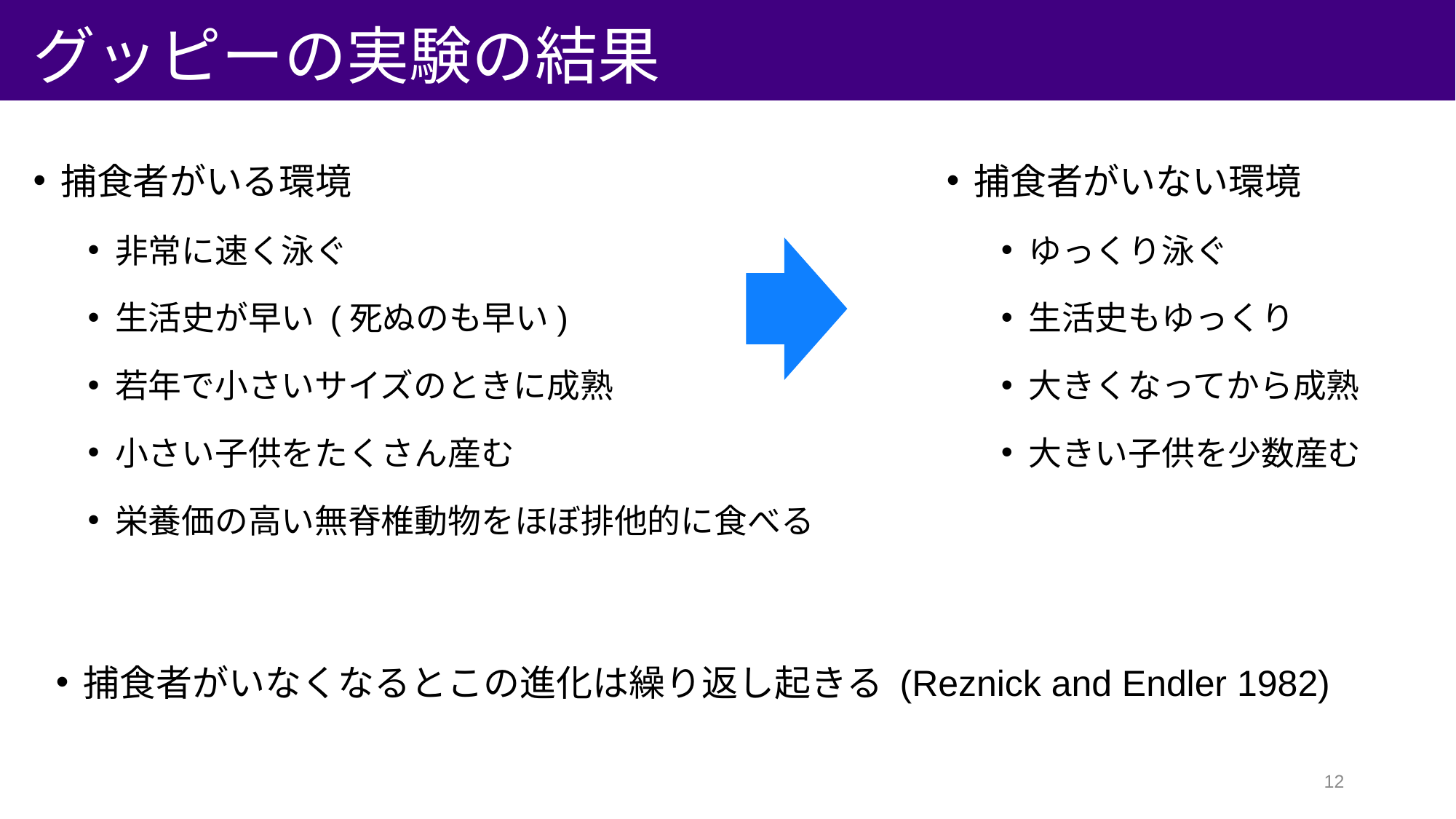

# グッピーの実験の結果
捕食者がいる環境
非常に速く泳ぐ
生活史が早い (死ぬのも早い)
若年で小さいサイズのときに成熟
小さい子供をたくさん産む
栄養価の高い無脊椎動物をほぼ排他的に食べる

捕食者がいない環境
ゆっくり泳ぐ
生活史もゆっくり
大きくなってから成熟
大きい子供を少数産む

捕食者がいなくなるとこの進化は繰り返し起きる (Reznick and Endler 1982)

12